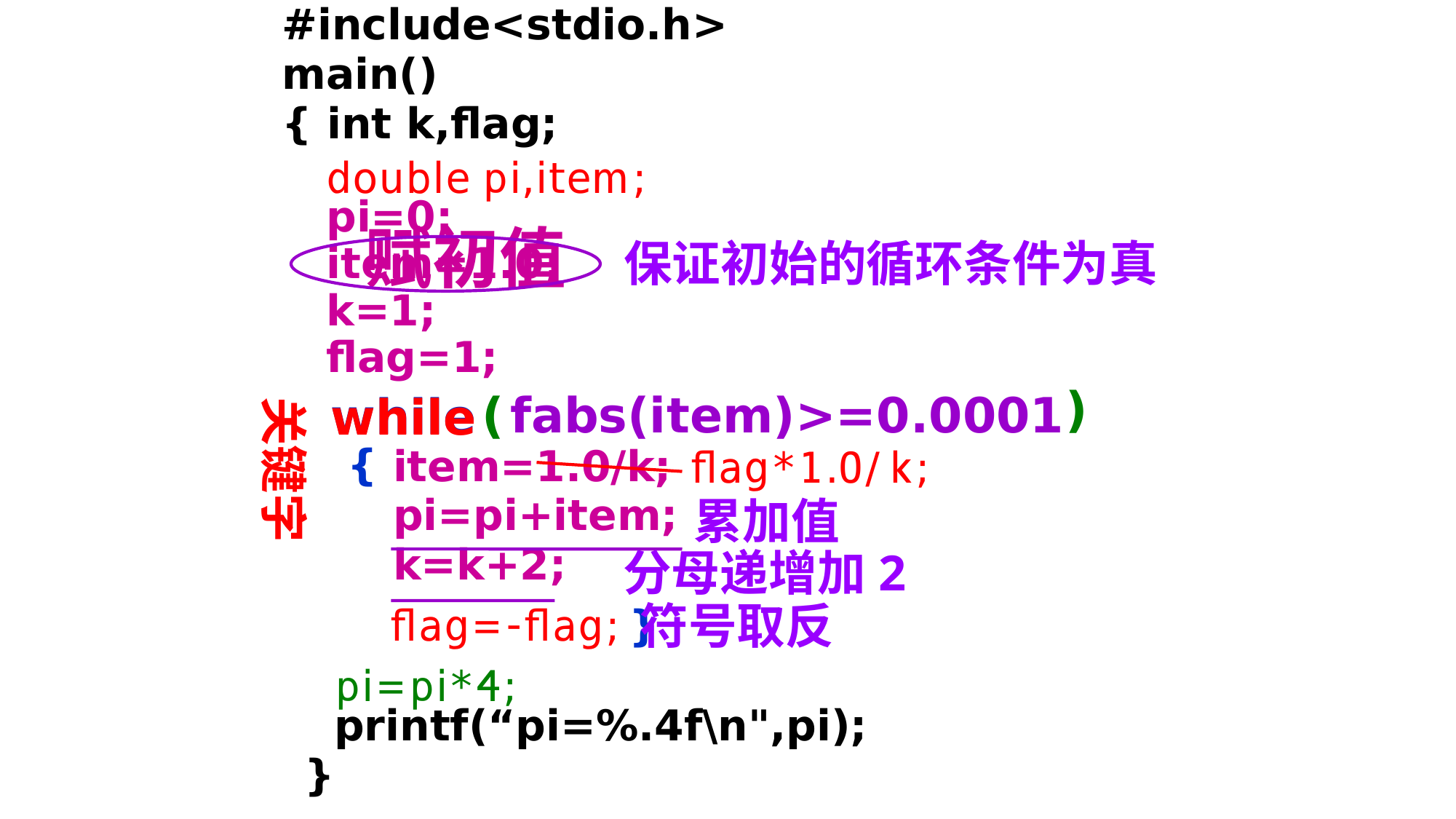

#include<stdio.h>
main()
{ int k,flag;
double pi,item;
pi=0;
item=1.0;
k=1;
flag=1;
保证初始的循环条件为真

赋初值
)
(
fabs(item)>=0.0001
while
while
关键字
{
}
flag*1.0/k;
item=1.0/k;
pi=pi+item;
k=k+2;

累加值
分母递增加2

符号取反
flag=-flag;

pi=pi*4;
  printf(“pi=%.4f\n",pi);
}